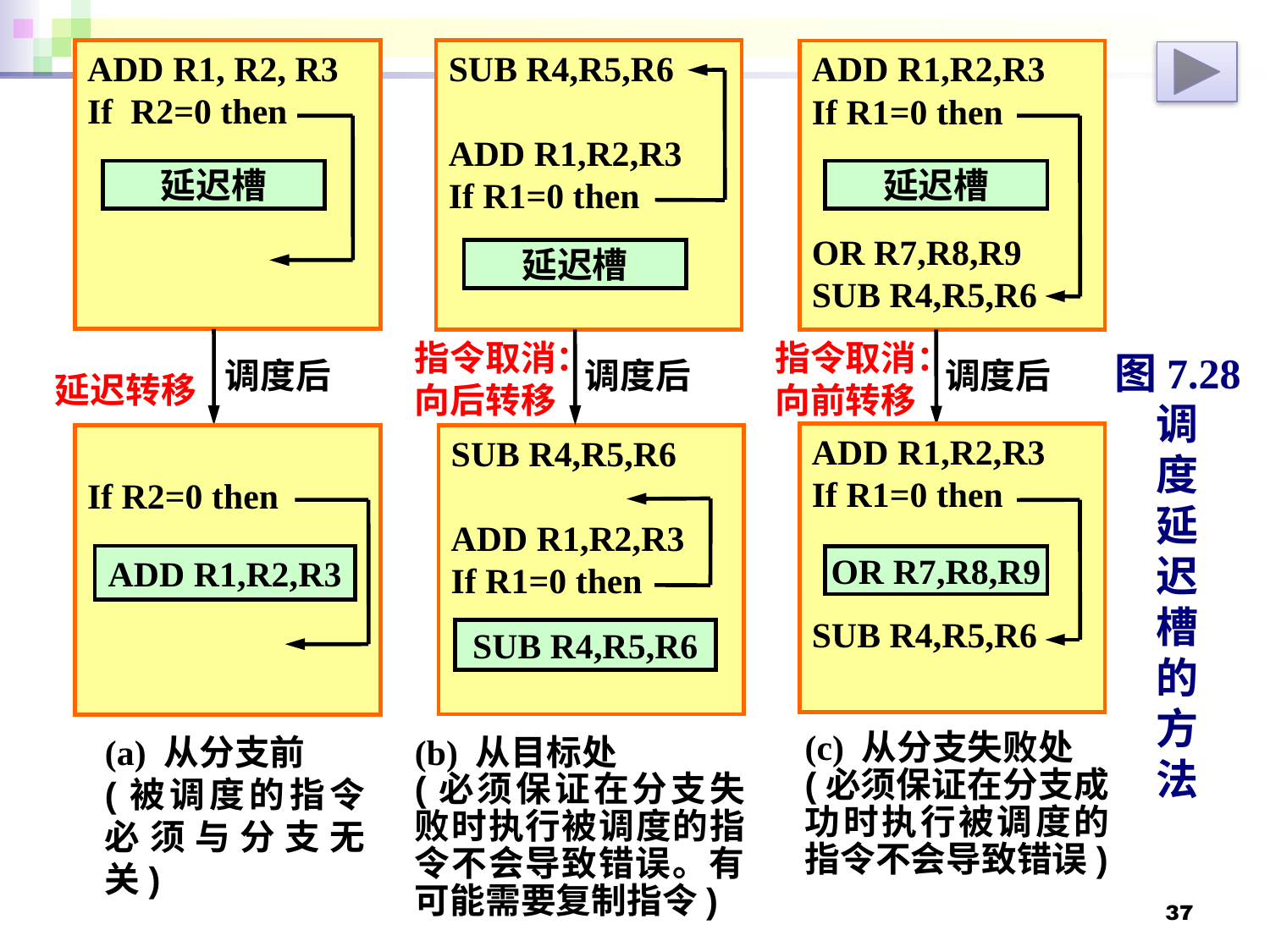

ADD R1, R2, R3
If  R2=0 then
SUB R4,R5,R6

ADD R1,R2,R3
If R1=0 then
ADD R1,R2,R3
If R1=0 then

OR R7,R8,R9
SUB R4,R5,R6

延迟槽
延迟槽

延迟槽

图7.28
调
度
延
迟
槽
的
方
法

指令取消：
向后转移
指令取消：
向前转移
调度后
调度后
调度后
延迟转移
ADD R1,R2,R3
If R1=0 then

SUB R4,R5,R6
SUB R4,R5,R6

ADD R1,R2,R3
If R1=0 then

If R2=0 then

ADD R1,R2,R3
OR R7,R8,R9
SUB R4,R5,R6

(c) 从分支失败处
(必须保证在分支成功时执行被调度的指令不会导致错误)
(a) 从分支前
(被调度的指令必须与分支无关)
(b) 从目标处
(必须保证在分支失败时执行被调度的指令不会导致错误。有可能需要复制指令)
37